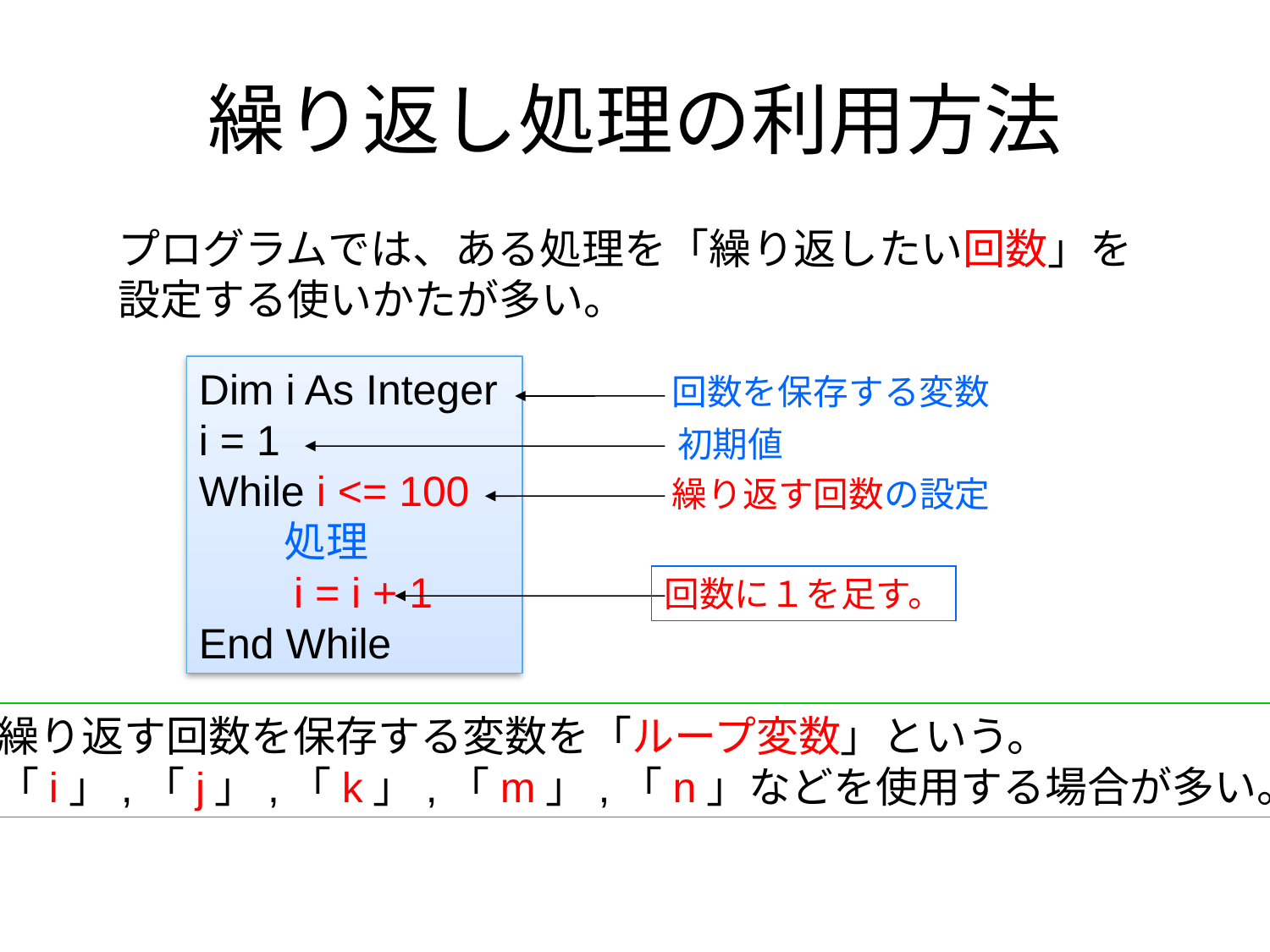

# 繰り返し処理の利用方法
プログラムでは、ある処理を「繰り返したい回数」を
設定する使いかたが多い。
Dim i As Integer
i = 1
While i <= 100
　　処理
　　i = i + 1
End While
回数を保存する変数

初期値

繰り返す回数の設定

回数に１を足す。

繰り返す回数を保存する変数を「ループ変数」という。
「i」,「j」,「k」,「m」,「n」などを使用する場合が多い。